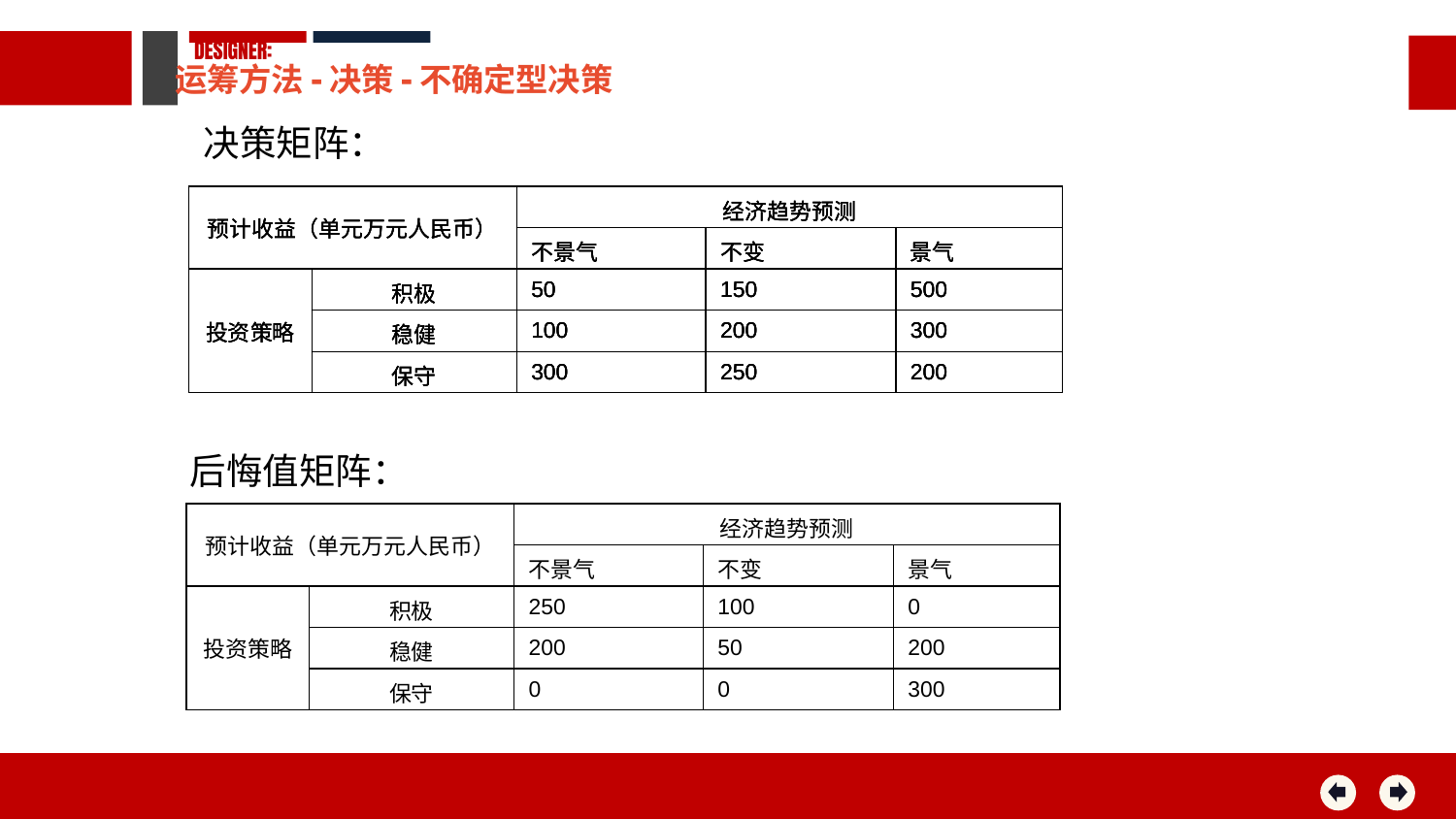

DESIGNER:
运筹方法-决策-不确定型决策
决策矩阵：
| 预计收益（单元万元人民币） |  | 经济趋势预测 |  |  |
| --- | --- | --- | --- | --- |
|  |  | 不景气 | 不变 | 景气 |
| 投资策略 | 积极 | 50 | 150 | 500 |
|  | 稳健 | 100 | 200 | 300 |
|  | 保守 | 300 | 250 | 200 |
| 预计收益（单元万元人民币） |  | 经济趋势预测 |  |  |
| --- | --- | --- | --- | --- |
|  |  | 不景气 | 不变 | 景气 |
| 投资策略 | 积极 | 50 | 150 | 500 |
|  | 稳健 | 100 | 200 | 300 |
|  | 保守 | 300 | 250 | 200 |
| 预计收益（单元万元人民币） |  | 经济趋势预测 |  |  |
| --- | --- | --- | --- | --- |
|  |  | 不景气 | 不变 | 景气 |
| 投资策略 | 积极 | 50 | 150 | 500 |
|  | 稳健 | 100 | 200 | 300 |
|  | 保守 | 300 | 250 | 200 |
后悔值矩阵：
| 预计收益（单元万元人民币） |  | 经济趋势预测 |  |  |
| --- | --- | --- | --- | --- |
|  |  | 不景气 | 不变 | 景气 |
| 投资策略 | 积极 | 250 | 100 | 0 |
|  | 稳健 | 200 | 50 | 200 |
|  | 保守 | 0 | 0 | 300 |